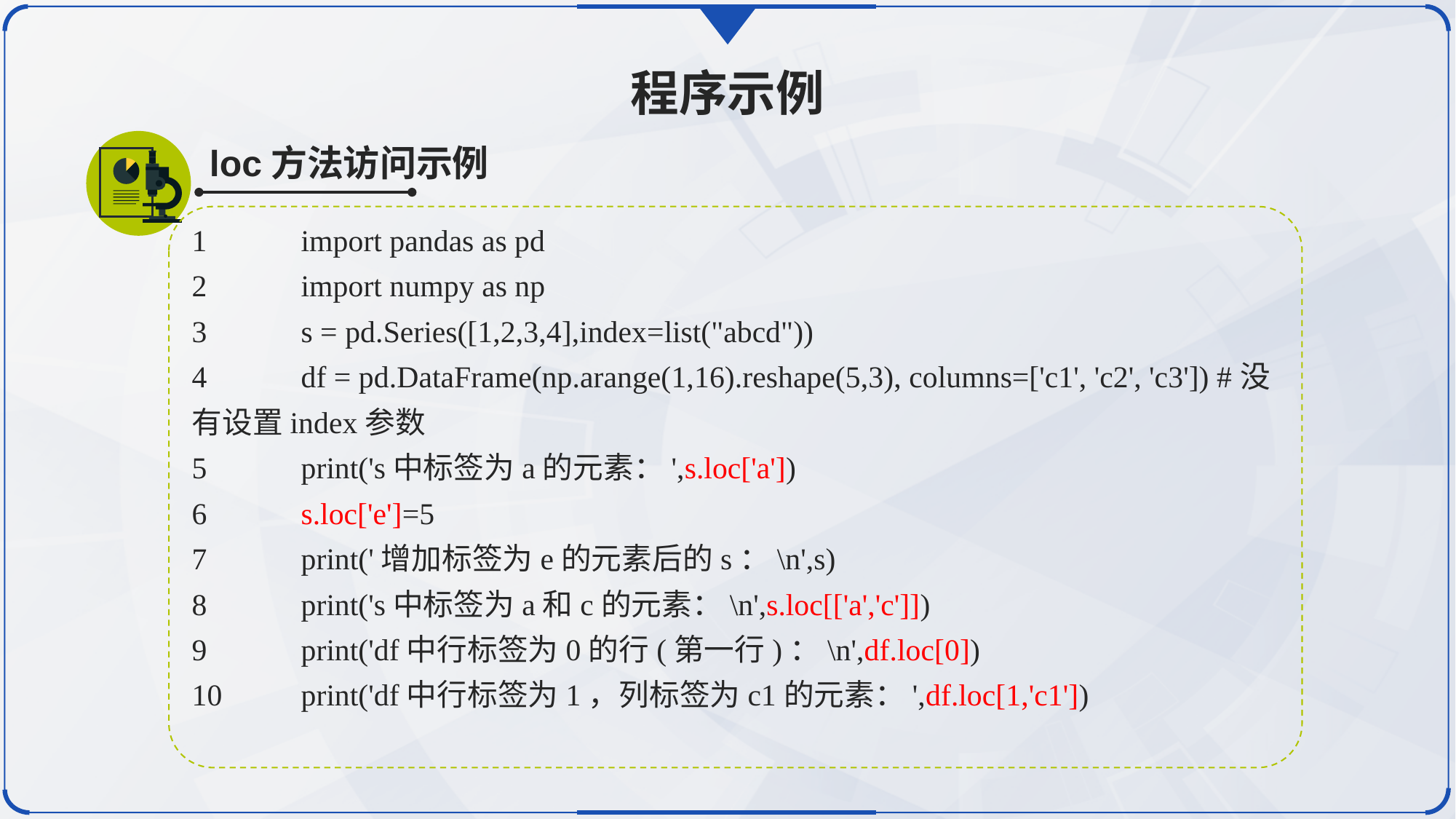

程序示例

loc方法访问示例

1	import pandas as pd
2	import numpy as np
3	s = pd.Series([1,2,3,4],index=list("abcd"))
4	df = pd.DataFrame(np.arange(1,16).reshape(5,3), columns=['c1', 'c2', 'c3']) #没有设置index参数
5	print('s中标签为a的元素：',s.loc['a'])
6	s.loc['e']=5
7	print('增加标签为e的元素后的s：\n',s)
8	print('s中标签为a和c的元素：\n',s.loc[['a','c']])
9	print('df中行标签为0的行(第一行)：\n',df.loc[0])
10	print('df中行标签为1，列标签为c1的元素：',df.loc[1,'c1'])